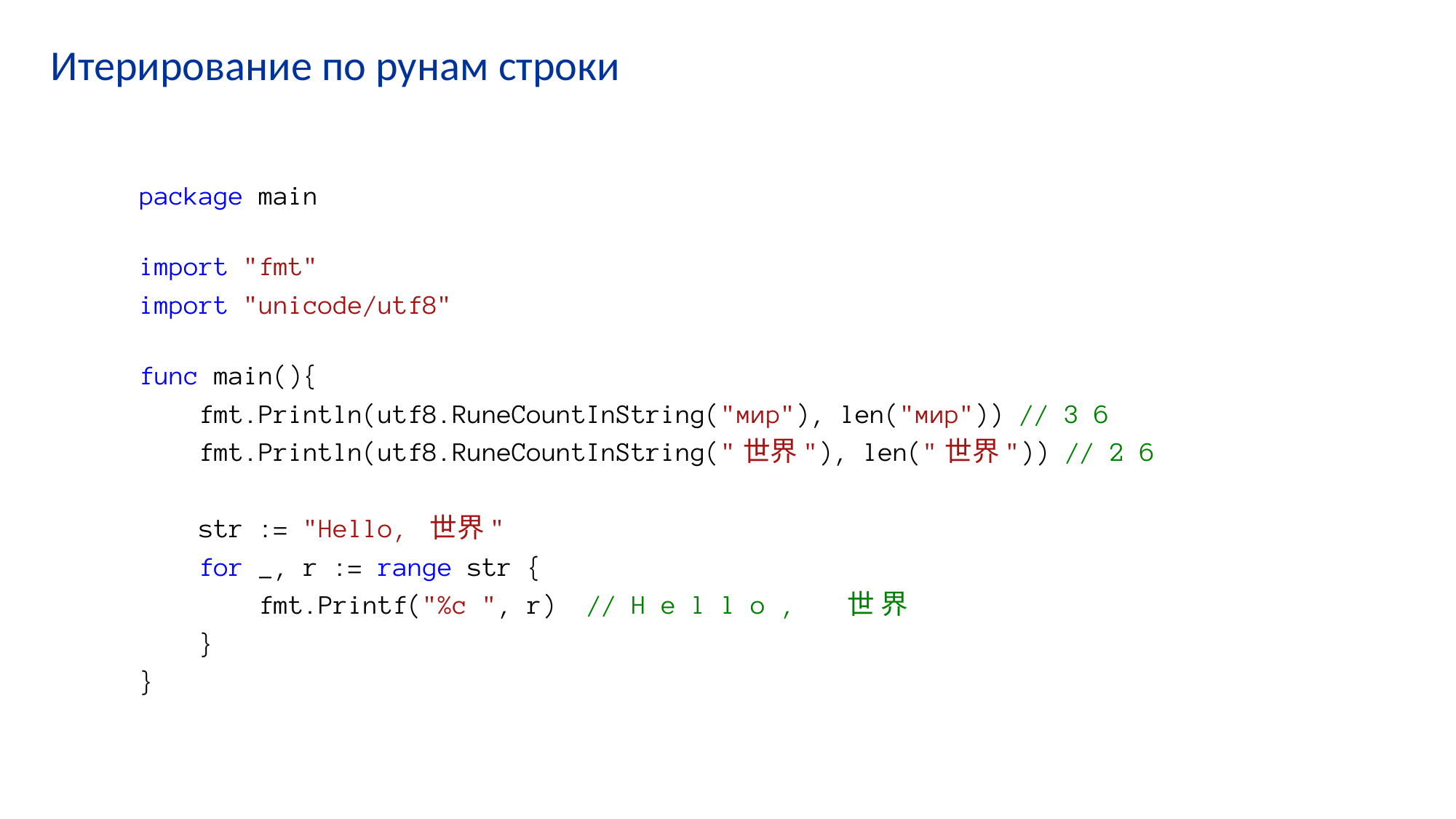

# Итерирование по рунам строки
package main
import "fmt"
import "unicode/utf8"
func main(){
    fmt.Println(utf8.RuneCountInString("мир"), len("мир")) // 3 6
    fmt.Println(utf8.RuneCountInString("世界"), len("世界")) // 2 6

    str := "Hello, 世界"
    for _, r := range str {
        fmt.Printf("%c ", r)  // H e l l o ,   世 界
    }
}